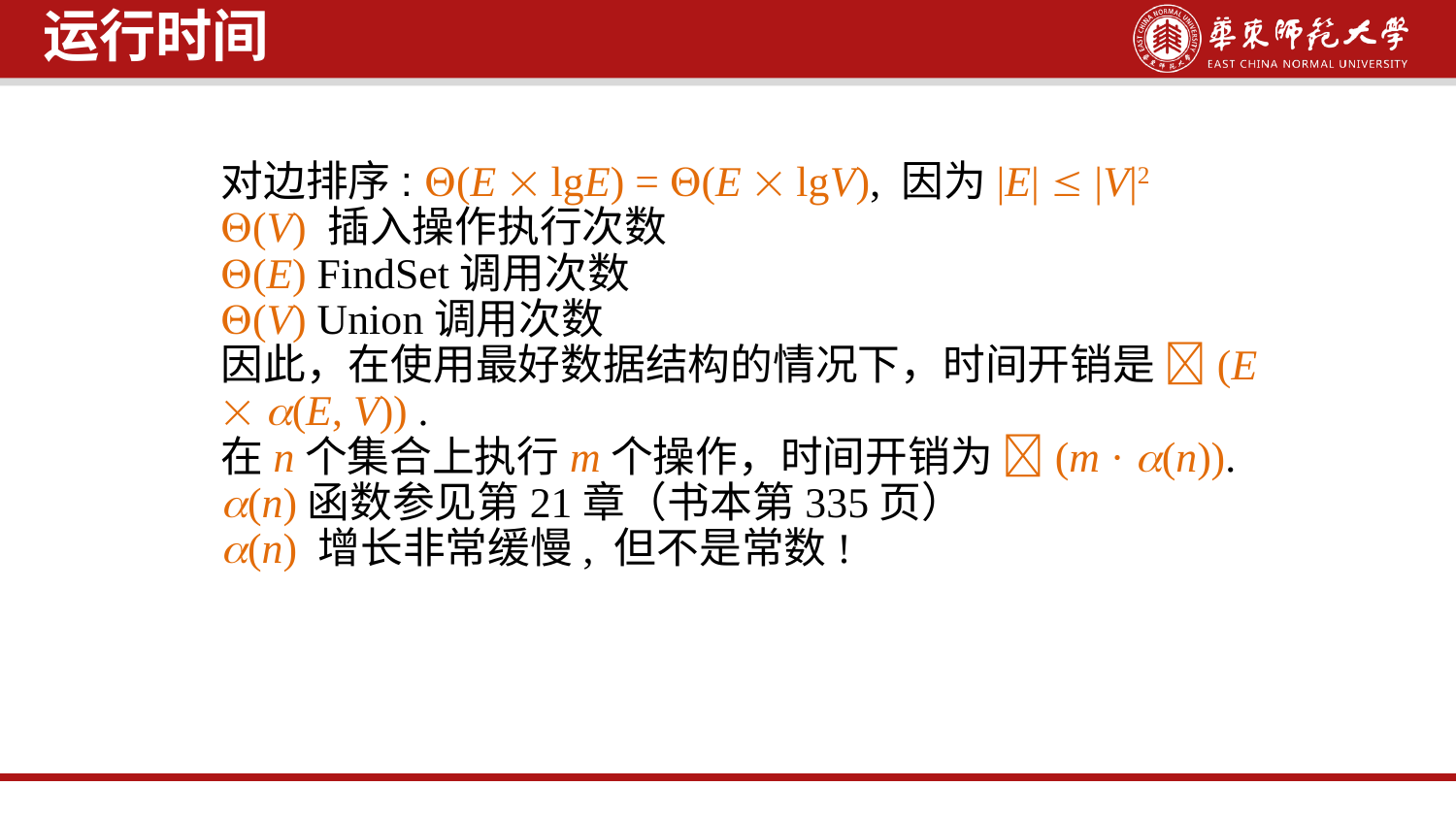

32
运行时间
对边排序: Θ(E × lgE) = Θ(E × lgV), 因为|E| ≤ |V|2
Θ(V) 插入操作执行次数
Θ(E) FindSet调用次数
Θ(V) Union调用次数
因此，在使用最好数据结构的情况下，时间开销是 Θ(E × α(E, V)) .
在n个集合上执行m个操作，时间开销为 Θ(m · α(n)).
α(n)函数参见第21章（书本第335页）
α(n) 增长非常缓慢, 但不是常数!